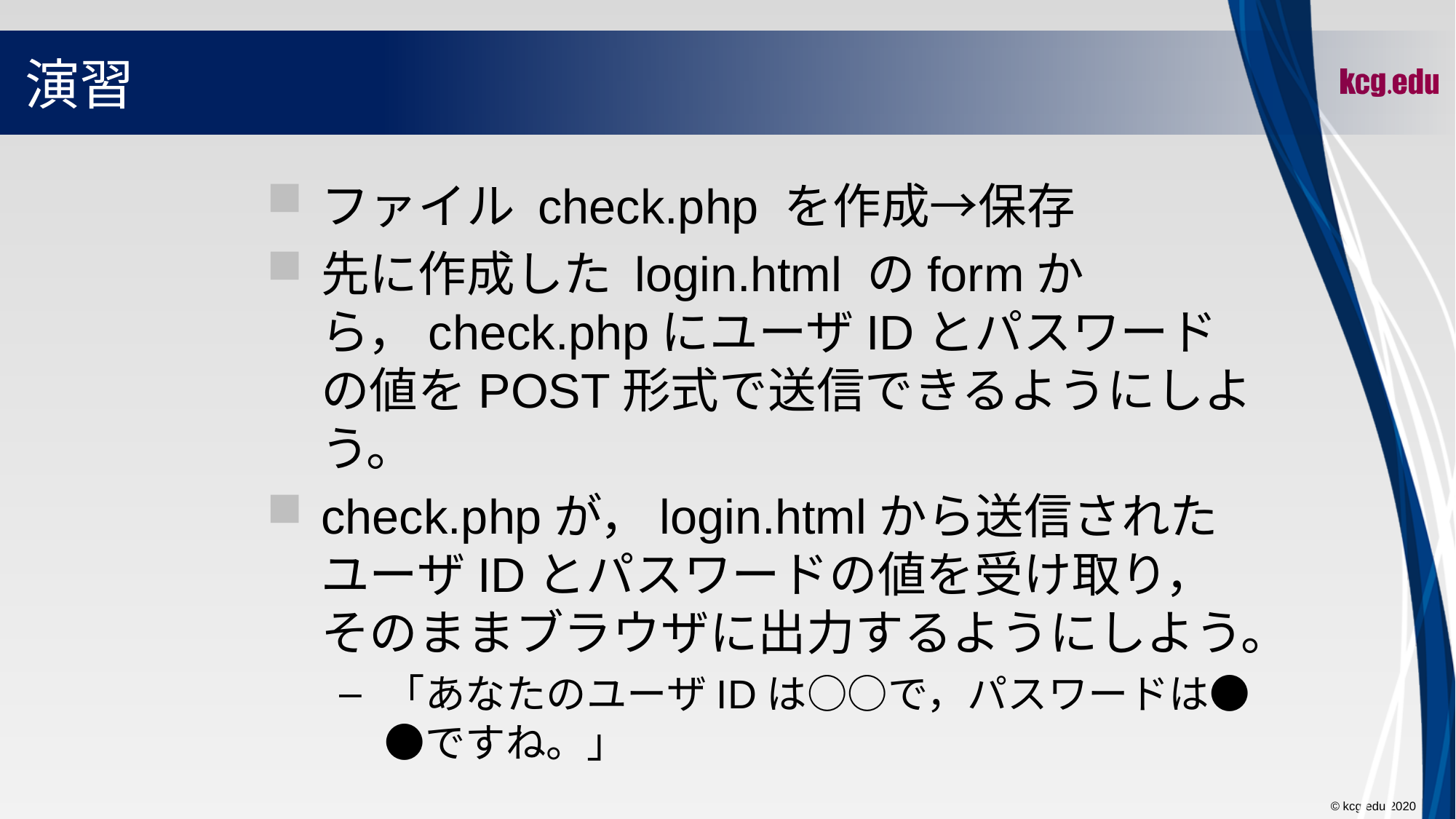

# 演習
ファイル check.php を作成→保存
先に作成した login.html のformから，check.phpにユーザIDとパスワードの値をPOST形式で送信できるようにしよう。
check.phpが，login.htmlから送信されたユーザIDとパスワードの値を受け取り，そのままブラウザに出力するようにしよう。
「あなたのユーザIDは○○で，パスワードは●●ですね。」